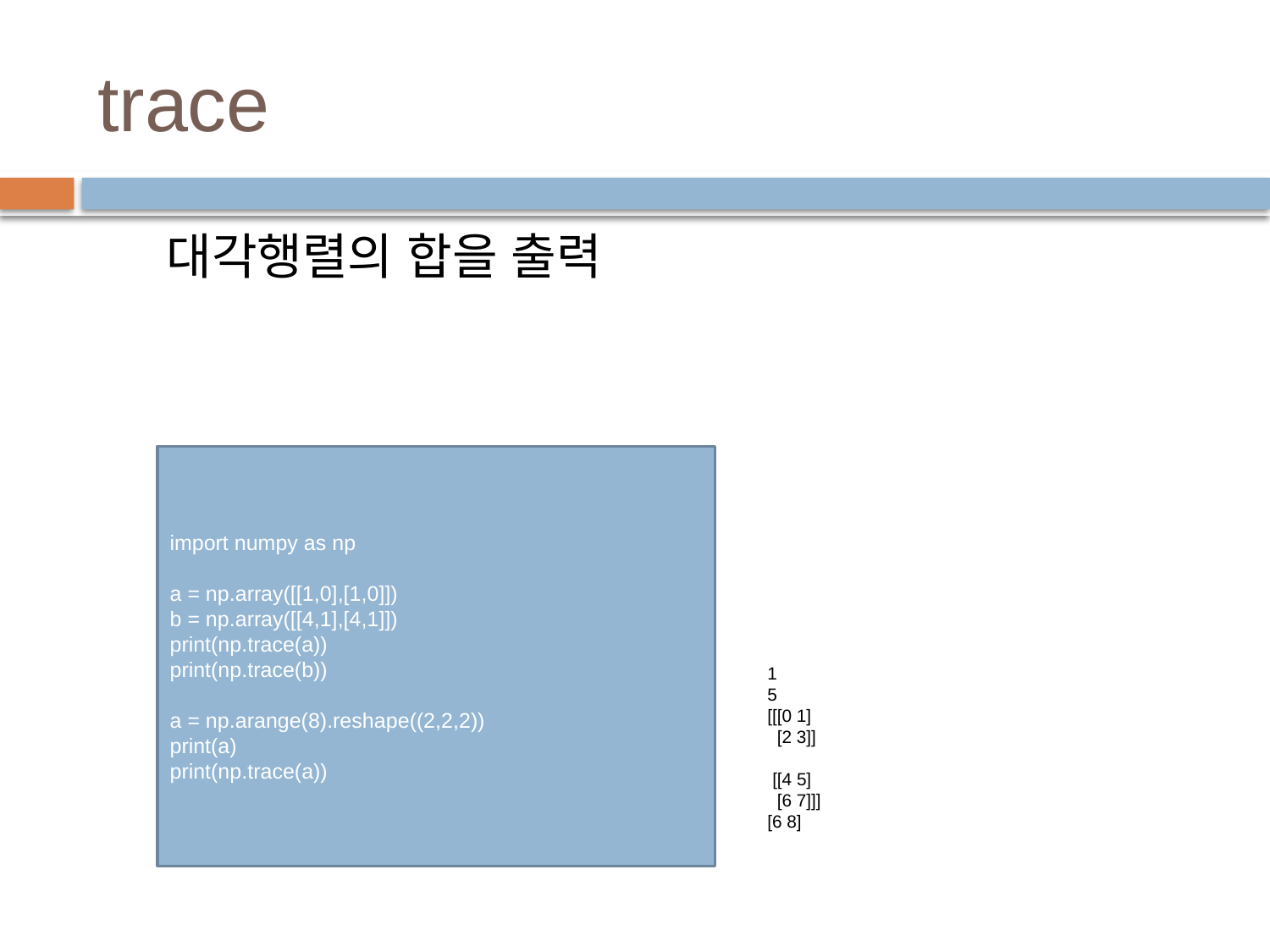

# trace
 대각행렬의 합을 출력
import numpy as np

a = np.array([[1,0],[1,0]])
b = np.array([[4,1],[4,1]])
print(np.trace(a))
print(np.trace(b))

a = np.arange(8).reshape((2,2,2))
print(a)
print(np.trace(a))
1
5
[[[0 1]
  [2 3]]

 [[4 5]
  [6 7]]]
[6 8]